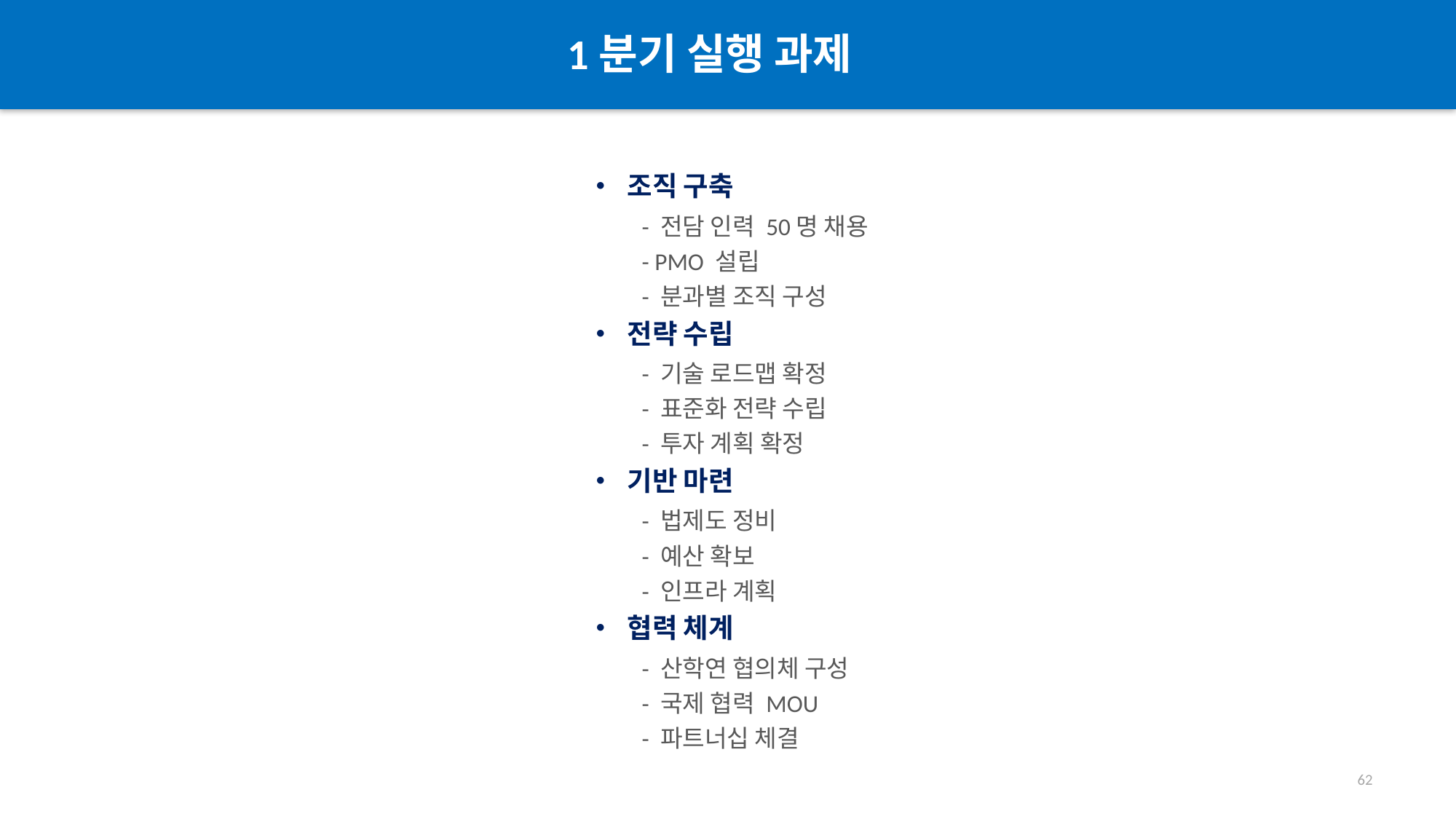

1분기 실행 과제
#
• 조직 구축
- 전담 인력 50명 채용
- PMO 설립
- 분과별 조직 구성
• 전략 수립
- 기술 로드맵 확정
- 표준화 전략 수립
- 투자 계획 확정
• 기반 마련
- 법제도 정비
- 예산 확보
- 인프라 계획
• 협력 체계
- 산학연 협의체 구성
- 국제 협력 MOU
- 파트너십 체결
62